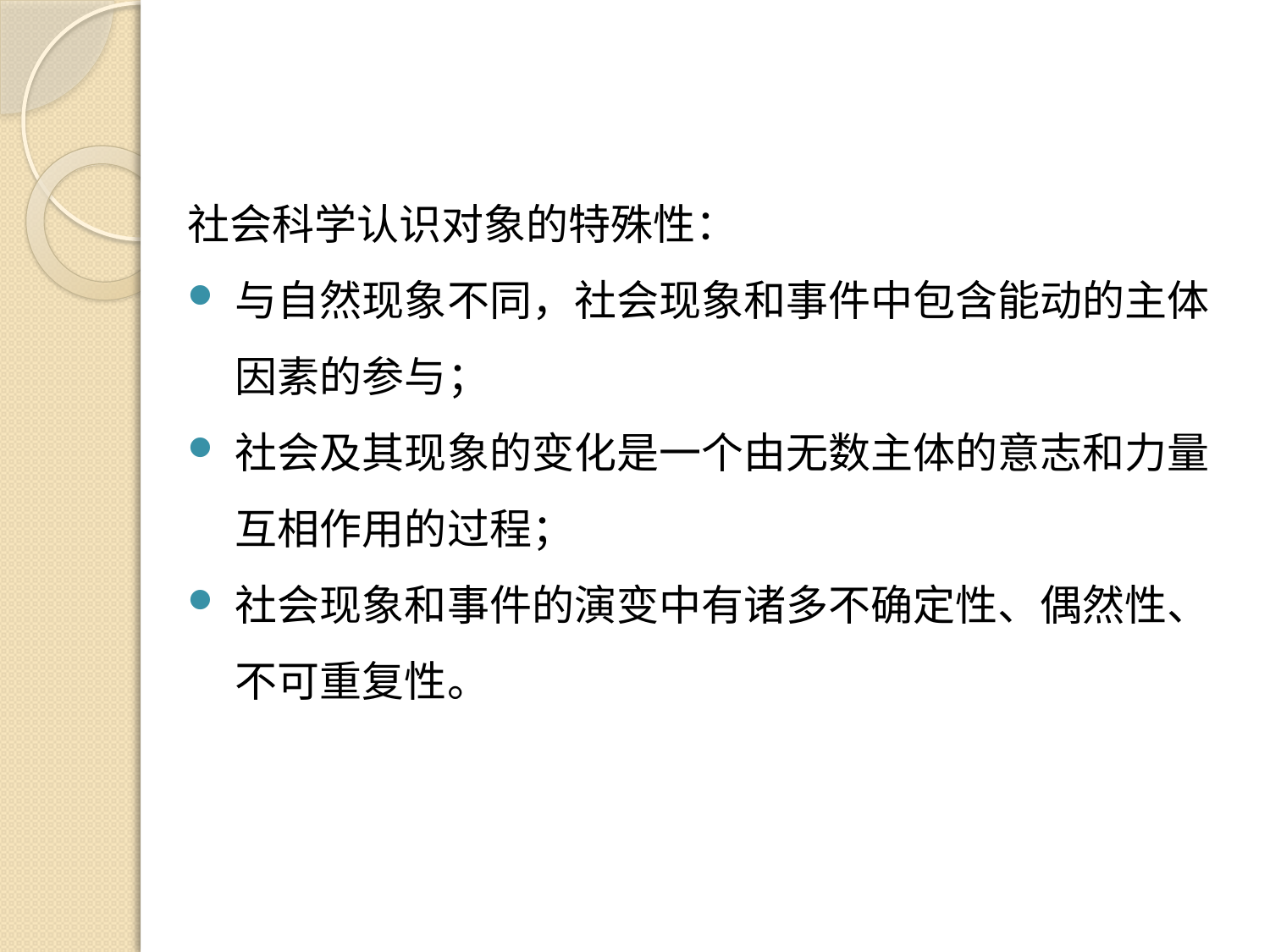

社会科学认识对象的特殊性：
与自然现象不同，社会现象和事件中包含能动的主体因素的参与；
社会及其现象的变化是一个由无数主体的意志和力量互相作用的过程；
社会现象和事件的演变中有诸多不确定性、偶然性、不可重复性。